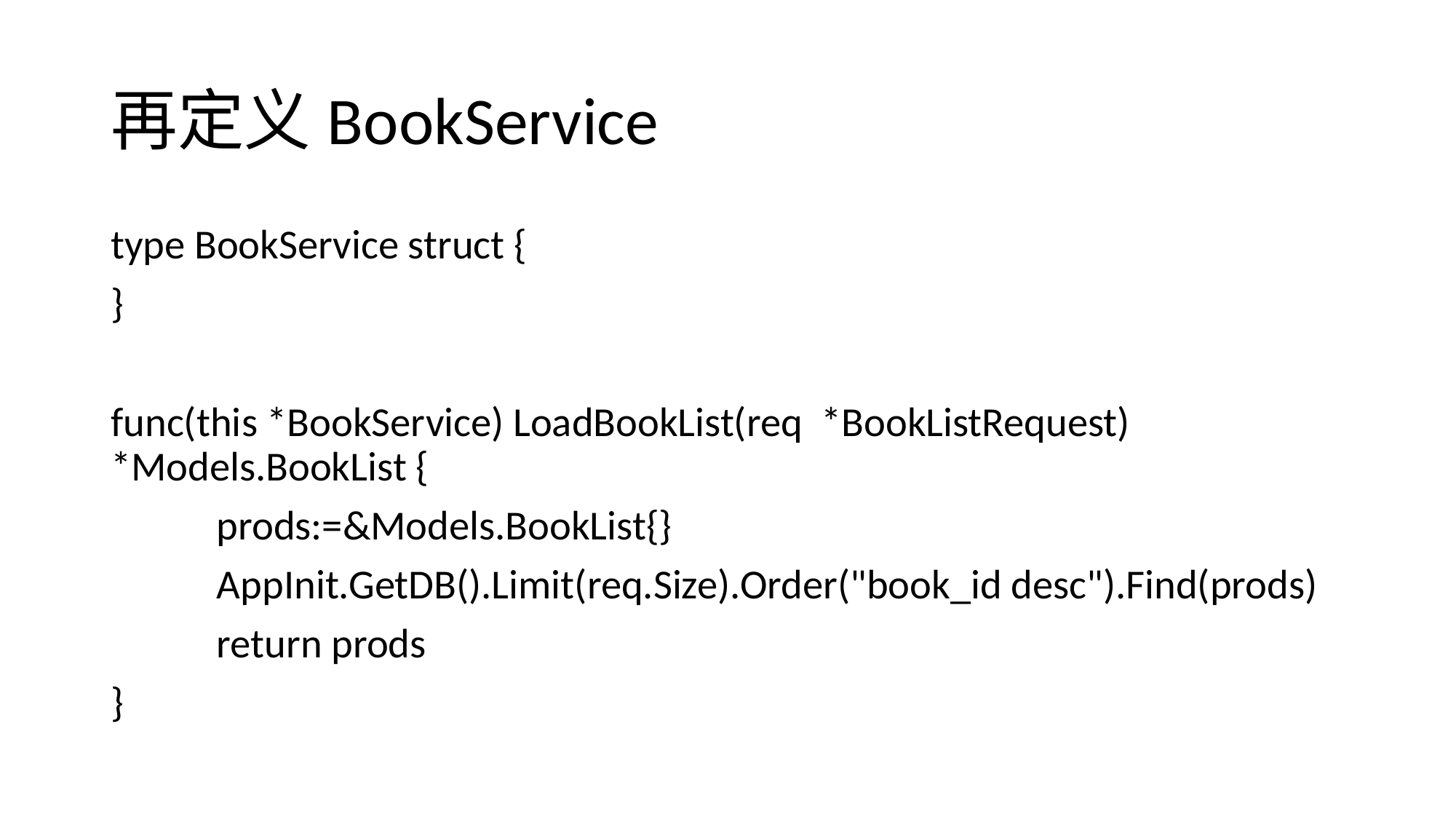

# 再定义BookService
type BookService struct {
}

func(this *BookService) LoadBookList(req  *BookListRequest) *Models.BookList {
	prods:=&Models.BookList{}
	AppInit.GetDB().Limit(req.Size).Order("book_id desc").Find(prods)
	return prods
}